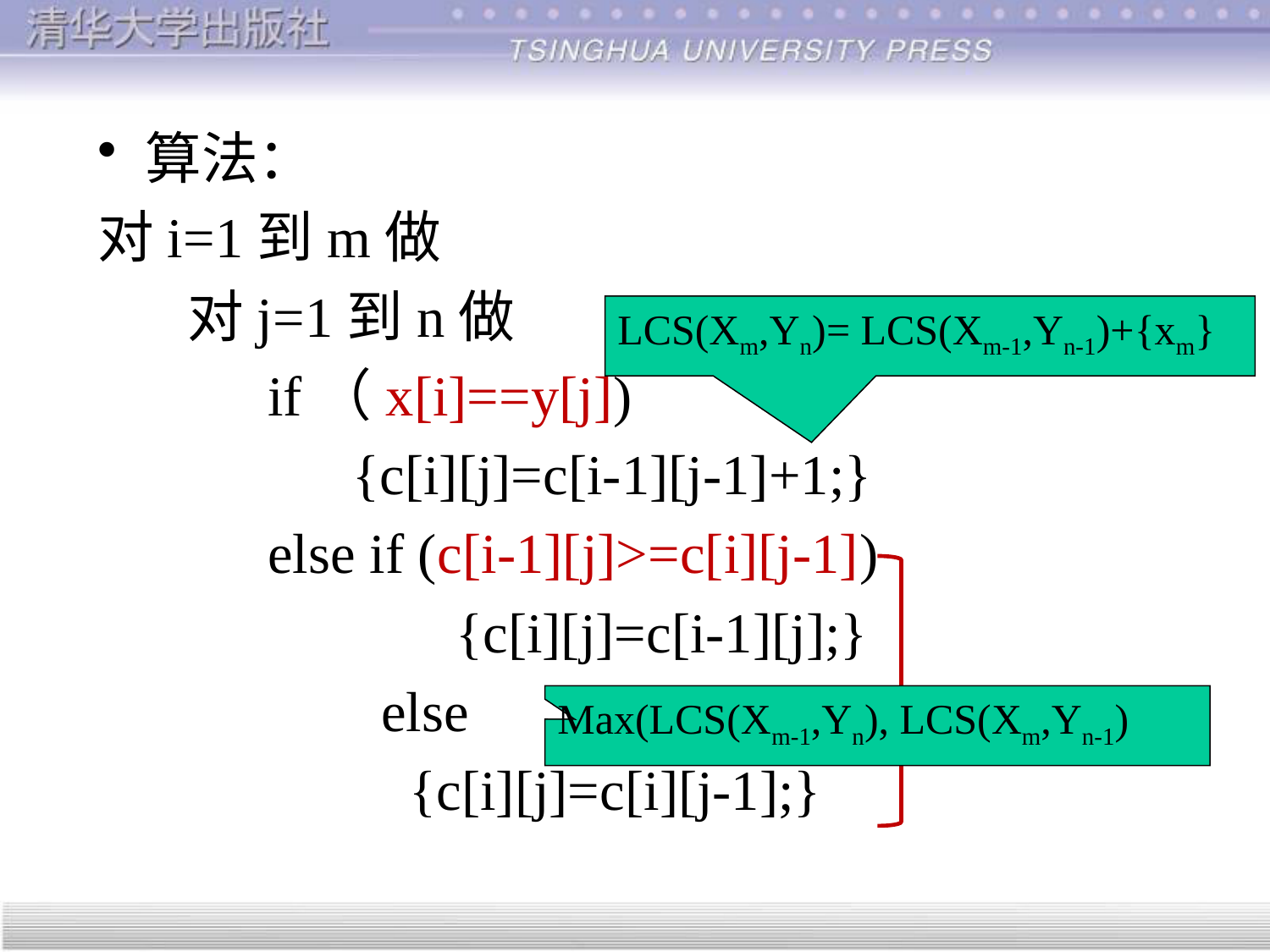

算法：
对i=1到m做
      对j=1到n做
            if（x[i]==y[j])
                  {c[i][j]=c[i-1][j-1]+1;}
            else if (c[i-1][j]>=c[i][j-1])
                 	    {c[i][j]=c[i-1][j];}
                    else
                      {c[i][j]=c[i][j-1];}
LCS(Xm,Yn)= LCS(Xm-1,Yn-1)+{xm}

Max(LCS(Xm-1,Yn), LCS(Xm,Yn-1)

50